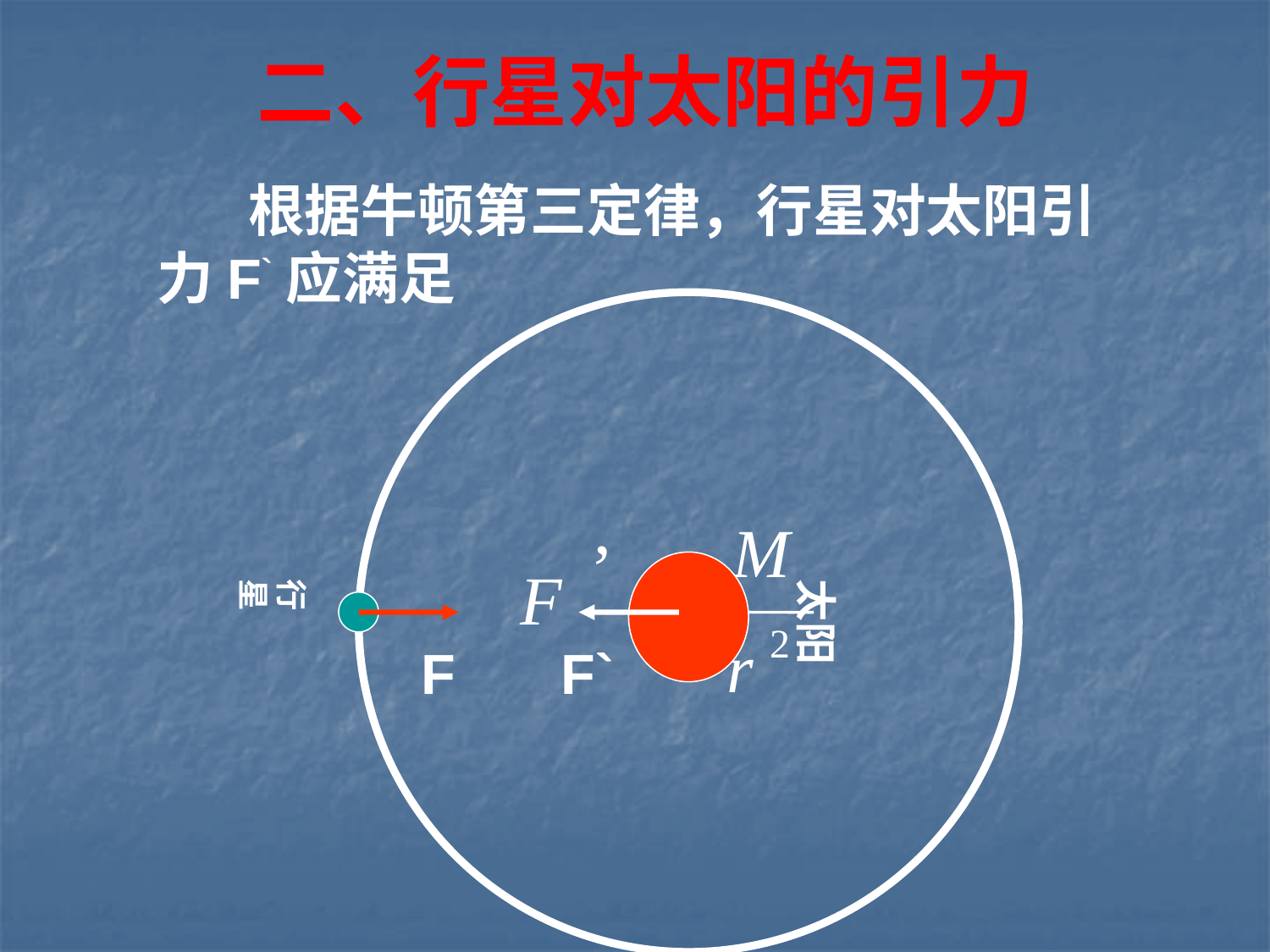

# 二、行星对太阳的引力
      根据牛顿第三定律，行星对太阳引力F`应满足

F
F`
行星
太阳
,

M
∝
F

2
r